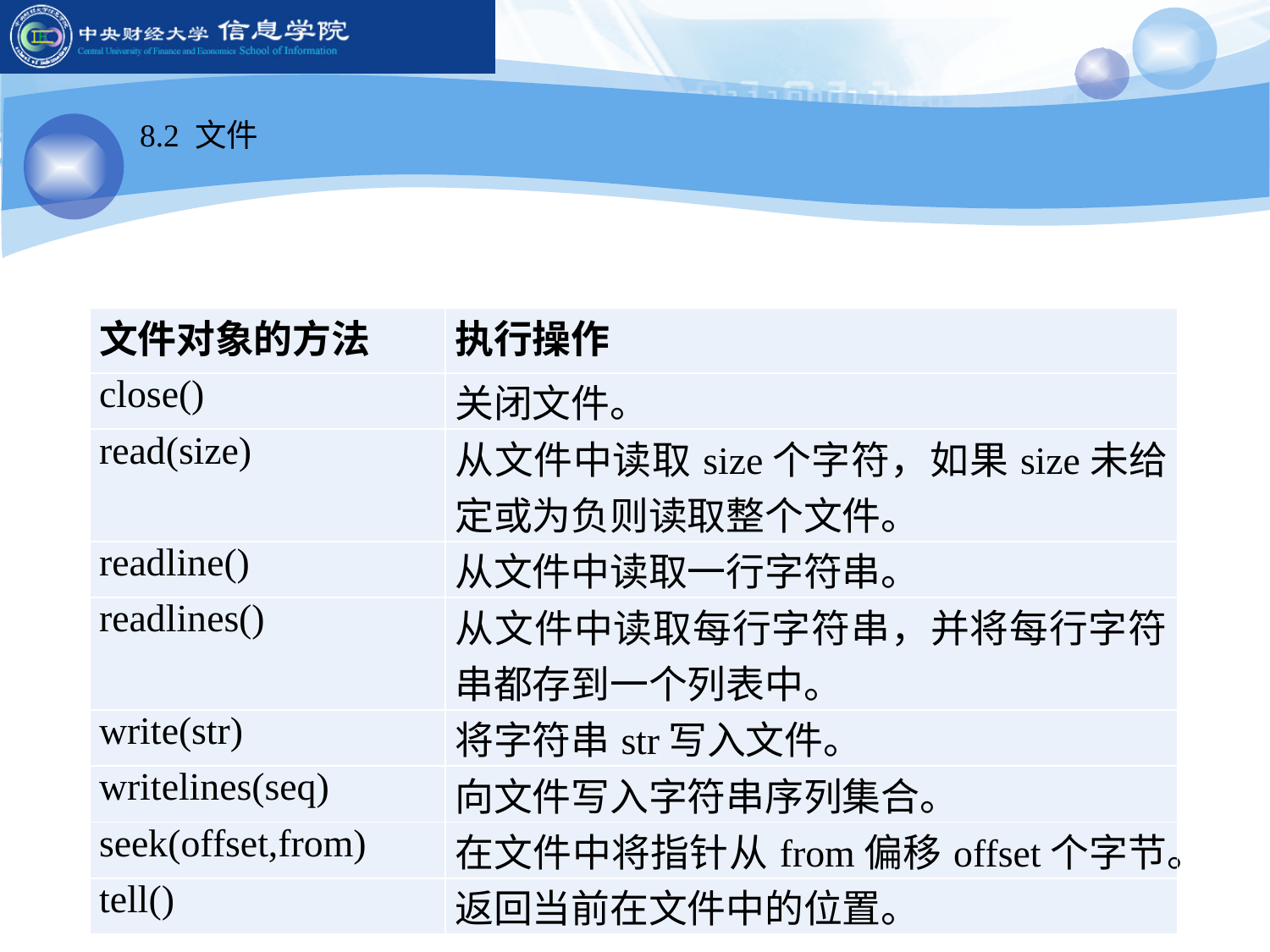

8.2 文件
| 文件对象的方法 | 执行操作 |
| --- | --- |
| close() | 关闭文件。 |
| read(size) | 从文件中读取size个字符，如果size未给定或为负则读取整个文件。 |
| readline() | 从文件中读取一行字符串。 |
| readlines() | 从文件中读取每行字符串，并将每行字符串都存到一个列表中。 |
| write(str) | 将字符串str写入文件。 |
| writelines(seq) | 向文件写入字符串序列集合。 |
| seek(offset,from) | 在文件中将指针从from偏移offset个字节。 |
| tell() | 返回当前在文件中的位置。 |